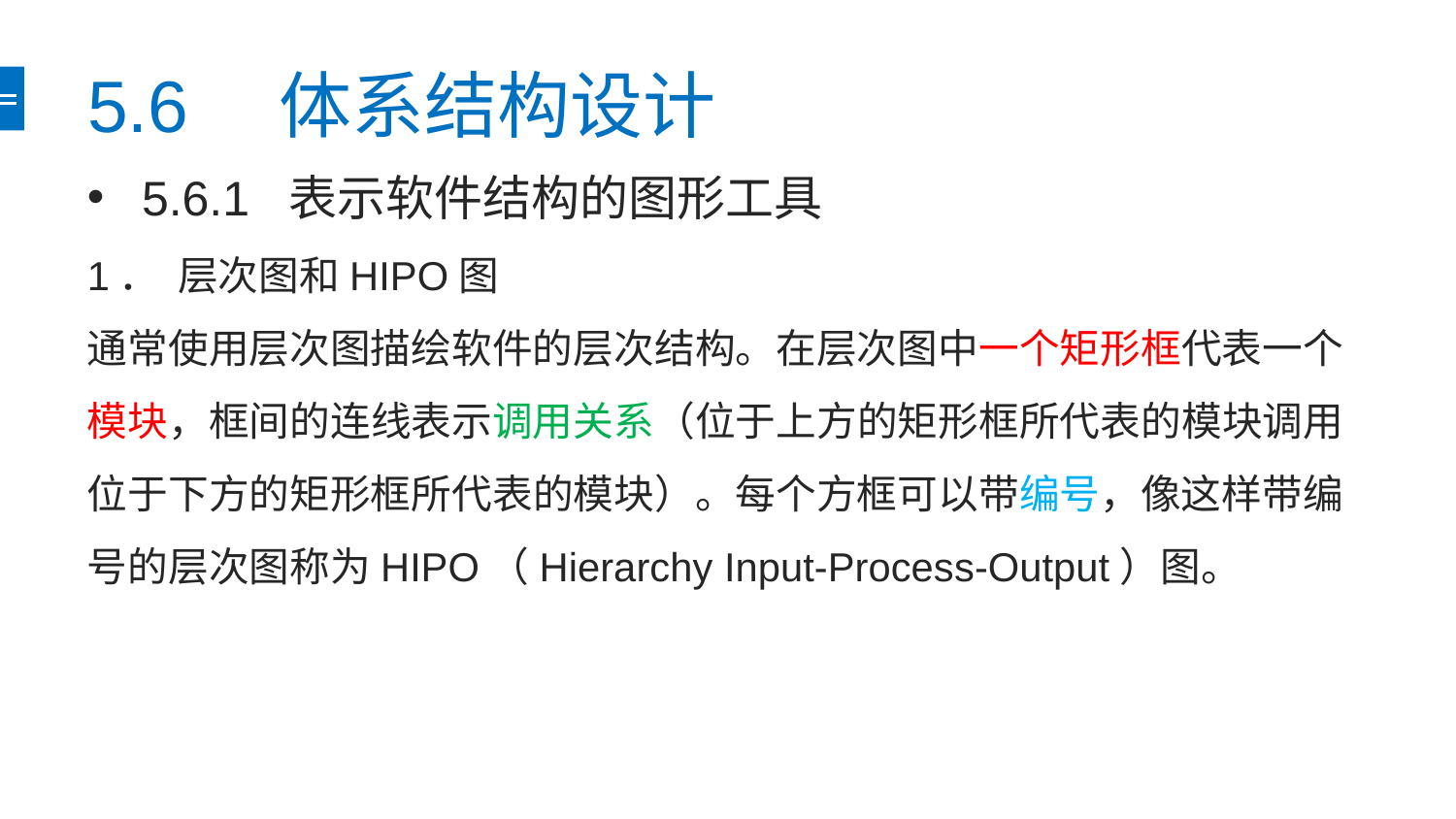

# 5.6　体系结构设计
5.6.1  表示软件结构的图形工具
1．  层次图和HIPO图
通常使用层次图描绘软件的层次结构。在层次图中一个矩形框代表一个模块，框间的连线表示调用关系（位于上方的矩形框所代表的模块调用位于下方的矩形框所代表的模块）。每个方框可以带编号，像这样带编号的层次图称为HIPO（Hierarchy Input-Process-Output）图。